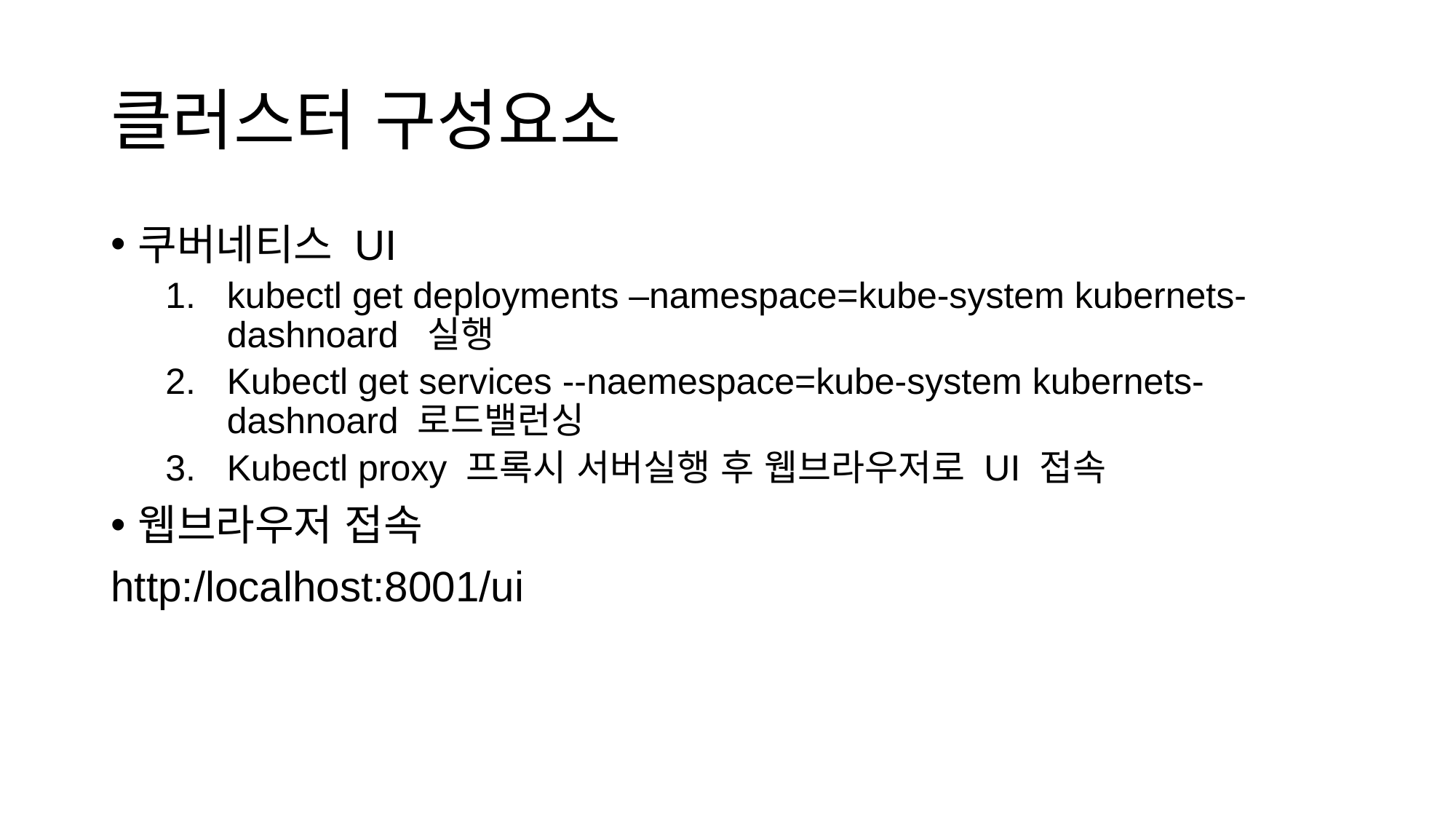

# 클러스터 구성요소
쿠버네티스 UI
kubectl get deployments –namespace=kube-system kubernets-dashnoard  실행
Kubectl get services --naemespace=kube-system kubernets-dashnoard 로드밸런싱
Kubectl proxy 프록시 서버실행 후 웹브라우저로 UI 접속
웹브라우저 접속
http:/localhost:8001/ui